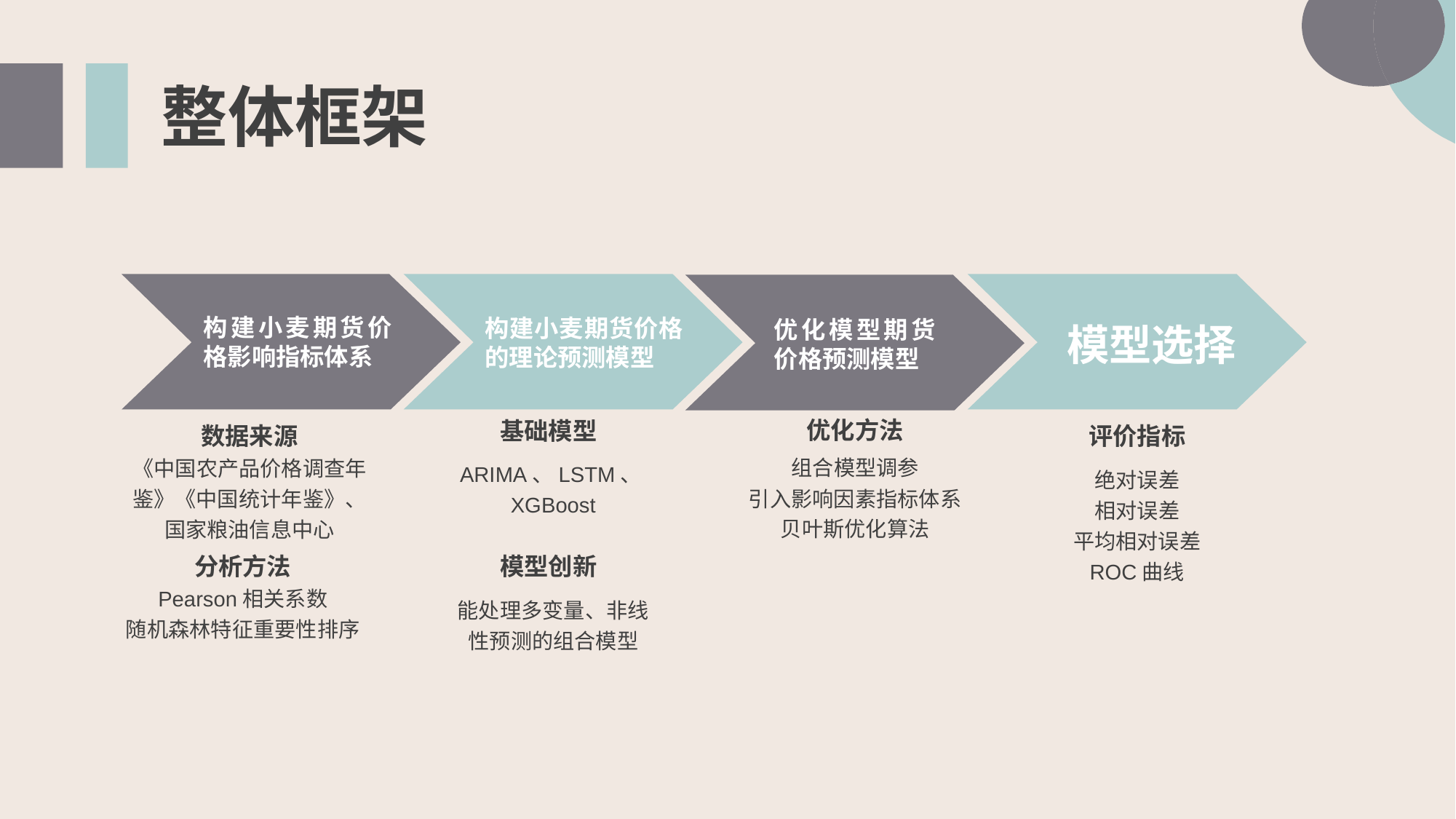

整体框架

构建小麦期货价格影响指标体系
构建小麦期货价格的理论预测模型
优化模型期货价格预测模型
模型选择
优化方法
组合模型调参
引入影响因素指标体系
贝叶斯优化算法
基础模型
ARIMA、LSTM、XGBoost
数据来源
《中国农产品价格调查年鉴》《中国统计年鉴》、国家粮油信息中心
评价指标
绝对误差
相对误差
平均相对误差
ROC曲线
模型创新
能处理多变量、非线性预测的组合模型
分析方法
Pearson相关系数
随机森林特征重要性排序